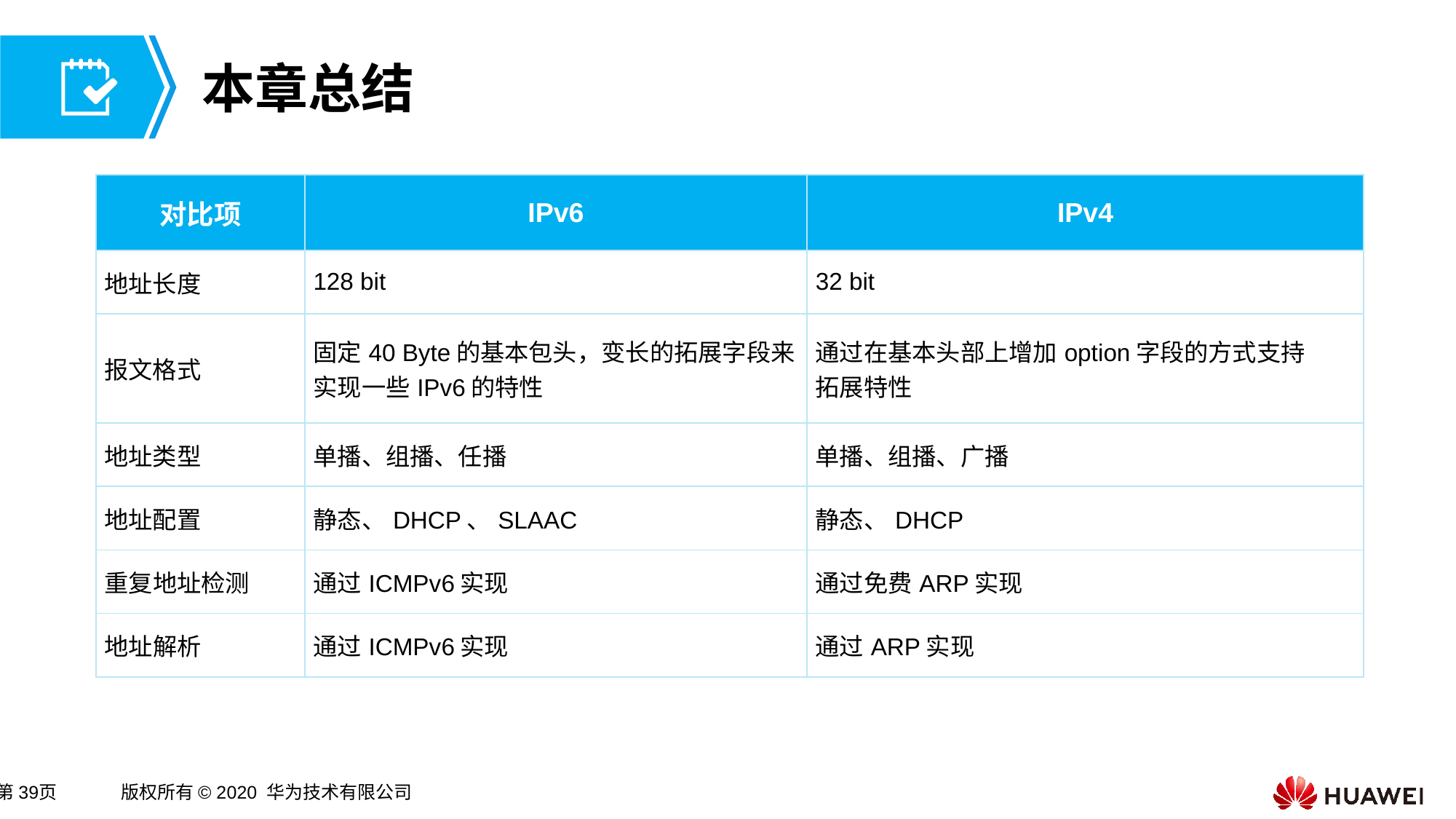

| 对比项 | IPv6 | IPv4 |
| --- | --- | --- |
| 地址长度 | 128 bit | 32 bit |
| 报文格式 | 固定40 Byte的基本包头，变长的拓展字段来实现一些IPv6的特性 | 通过在基本头部上增加option字段的方式支持 拓展特性 |
| 地址类型 | 单播、组播、任播 | 单播、组播、广播 |
| 地址配置 | 静态、DHCP、SLAAC | 静态、DHCP |
| 重复地址检测 | 通过ICMPv6实现 | 通过免费ARP实现 |
| 地址解析 | 通过ICMPv6实现 | 通过ARP实现 |